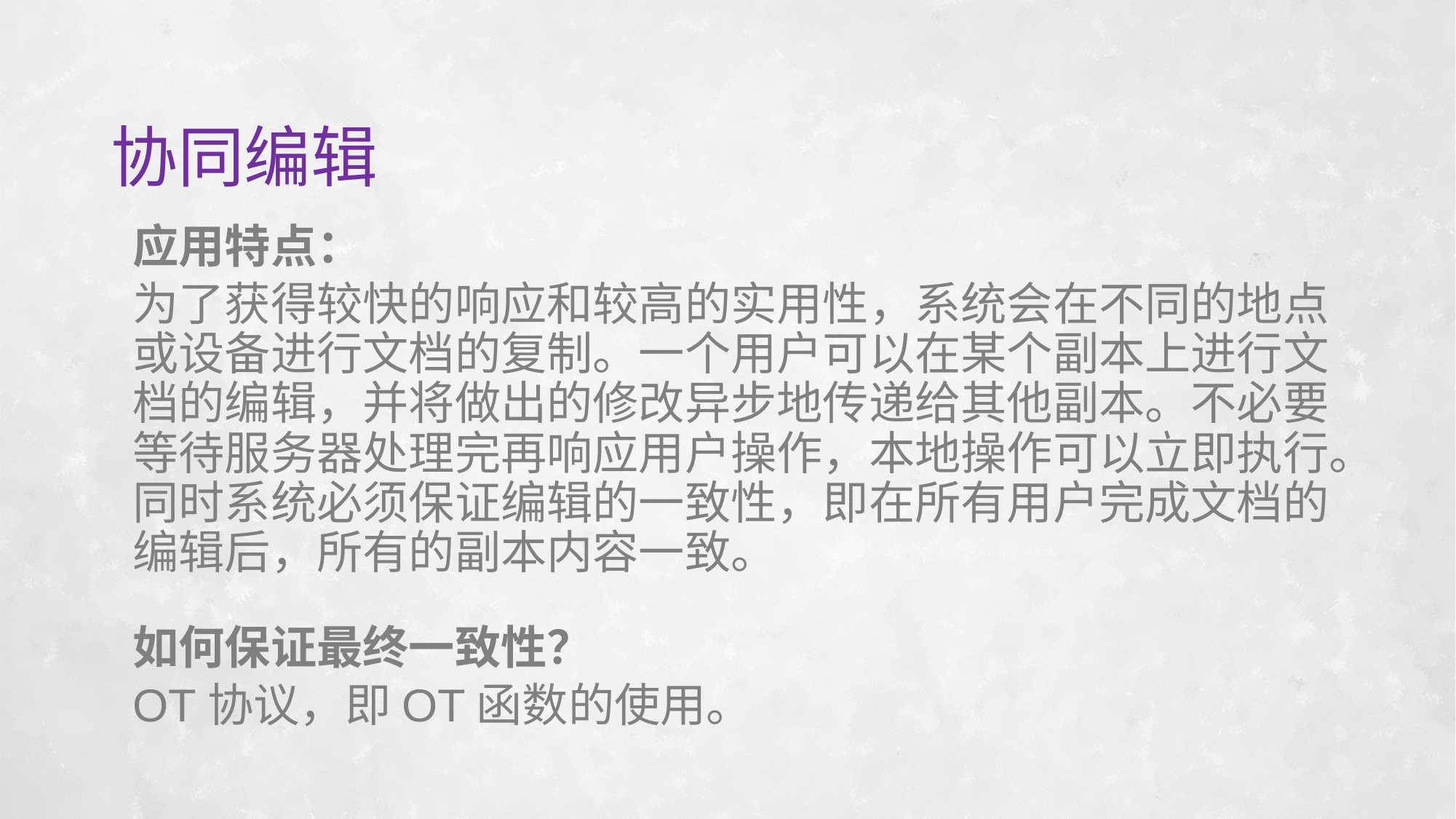

# 协同编辑
应用特点：
为了获得较快的响应和较高的实用性，系统会在不同的地点或设备进行文档的复制。一个用户可以在某个副本上进行文档的编辑，并将做出的修改异步地传递给其他副本。不必要等待服务器处理完再响应用户操作，本地操作可以立即执行。同时系统必须保证编辑的一致性，即在所有用户完成文档的编辑后，所有的副本内容一致。

如何保证最终一致性？
OT协议，即OT函数的使用。